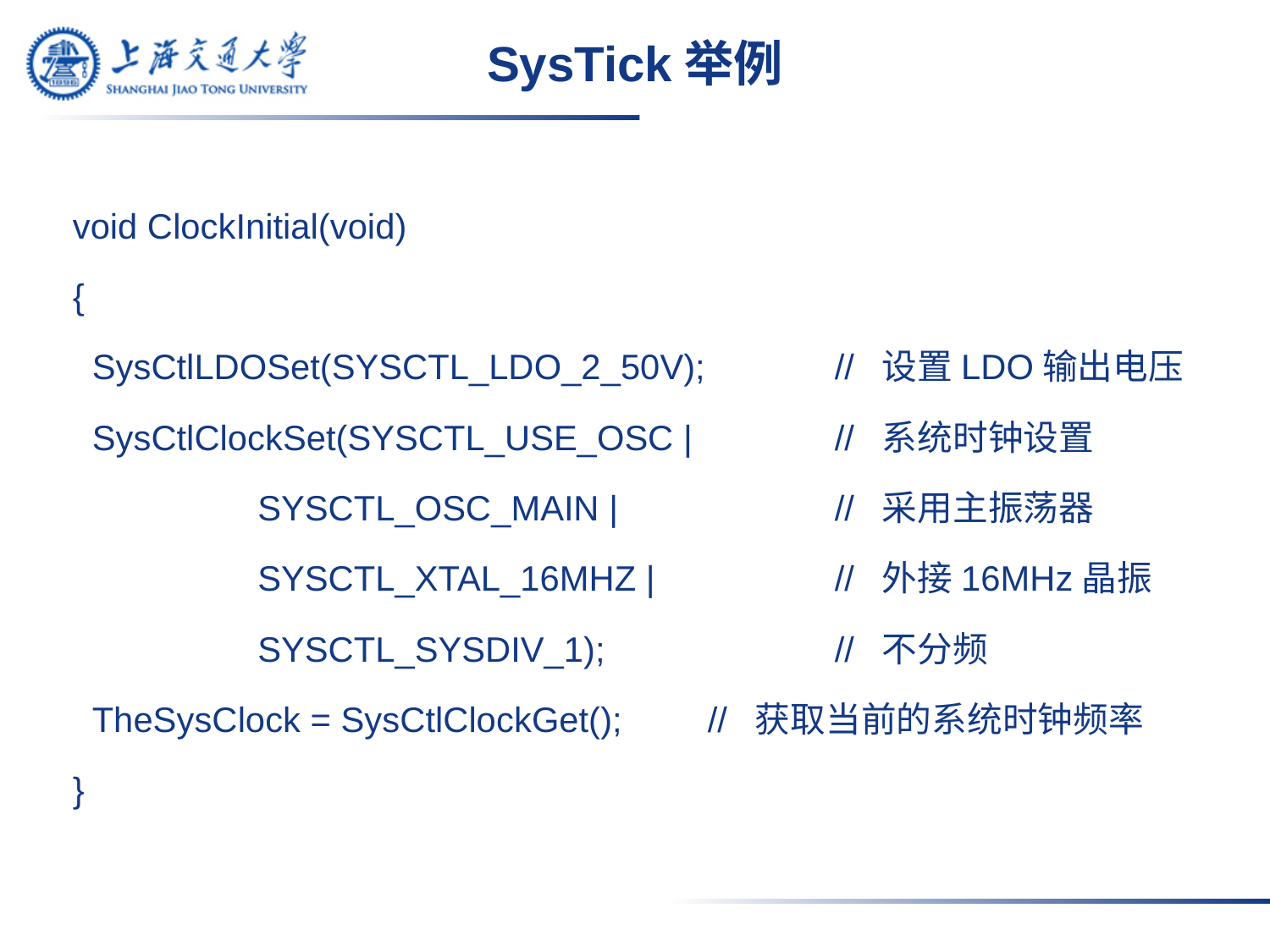

# SysTick举例
void ClockInitial(void)
{
  SysCtlLDOSet(SYSCTL_LDO_2_50V);		//  设置LDO输出电压
  SysCtlClockSet(SYSCTL_USE_OSC |		//  系统时钟设置
                   SYSCTL_OSC_MAIN |		//  采用主振荡器
                   SYSCTL_XTAL_16MHZ |		//  外接16MHz晶振
                   SYSCTL_SYSDIV_1);		//  不分频
  TheSysClock = SysCtlClockGet();	//  获取当前的系统时钟频率
}